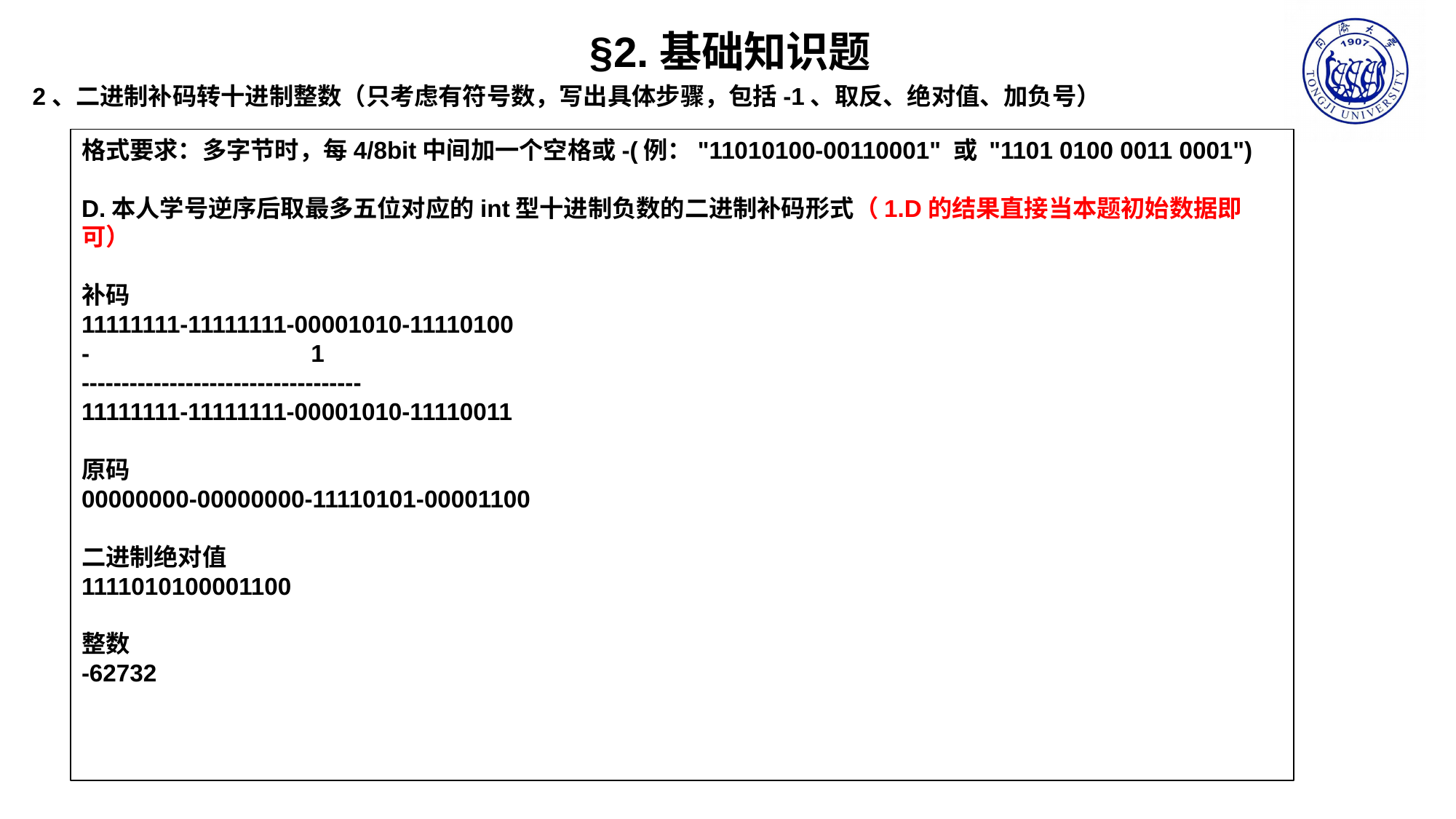

§2.基础知识题
2、二进制补码转十进制整数（只考虑有符号数，写出具体步骤，包括-1、取反、绝对值、加负号）
格式要求：多字节时，每4/8bit中间加一个空格或-(例："11010100-00110001" 或 "1101 0100 0011 0001")

D.本人学号逆序后取最多五位对应的int型十进制负数的二进制补码形式（1.D的结果直接当本题初始数据即可）

补码
11111111-11111111-00001010-11110100
-                                 1
-----------------------------------
11111111-11111111-00001010-11110011

原码
00000000-00000000-11110101-00001100

二进制绝对值
1111010100001100

整数
-62732